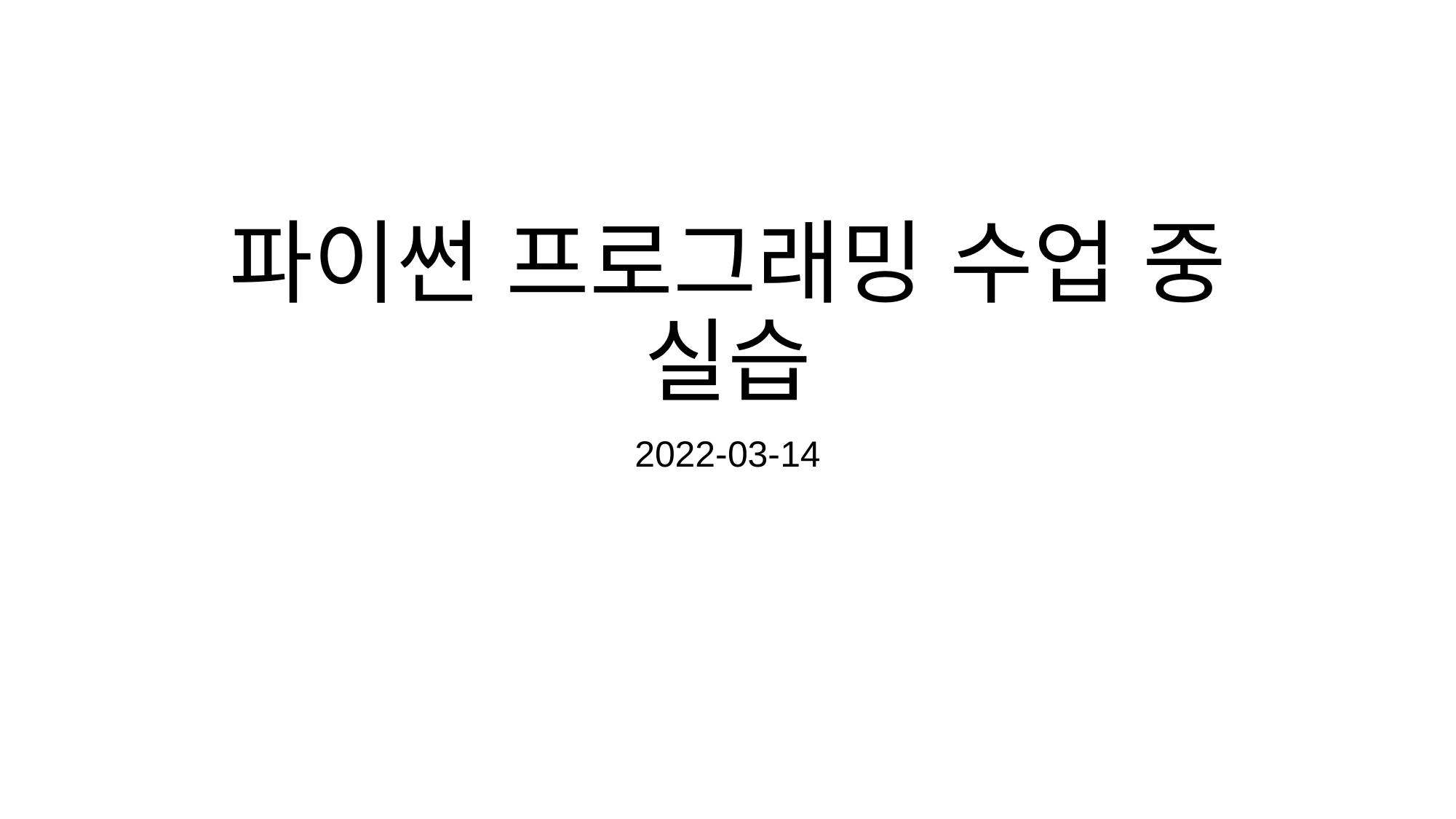

# 파이썬 프로그래밍 수업 중 실습
2022-03-14